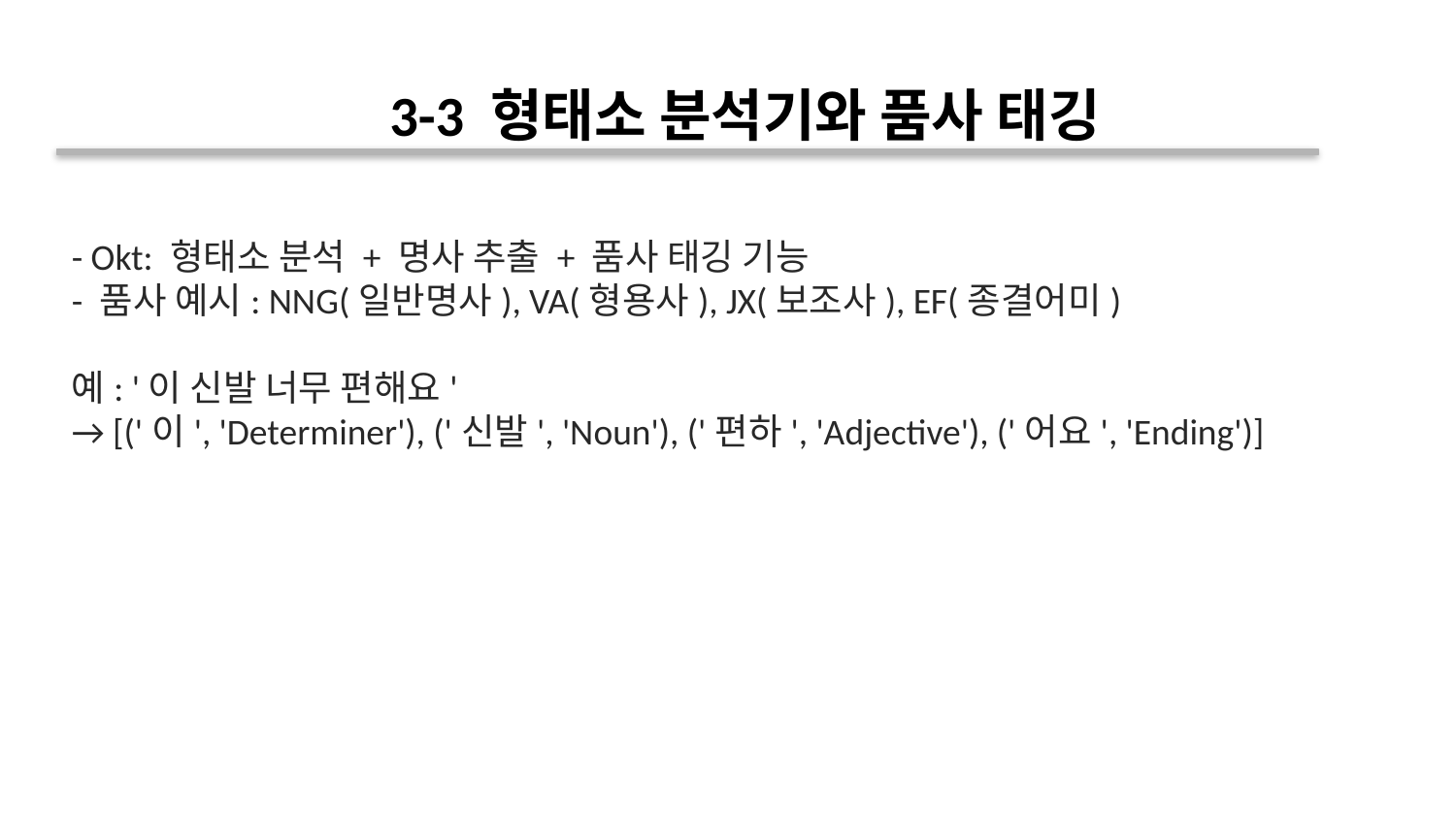

3-3 형태소 분석기와 품사 태깅

- Okt: 형태소 분석 + 명사 추출 + 품사 태깅 기능
- 품사 예시: NNG(일반명사), VA(형용사), JX(보조사), EF(종결어미)
예: '이 신발 너무 편해요'
→ [('이', 'Determiner'), ('신발', 'Noun'), ('편하', 'Adjective'), ('어요', 'Ending')]